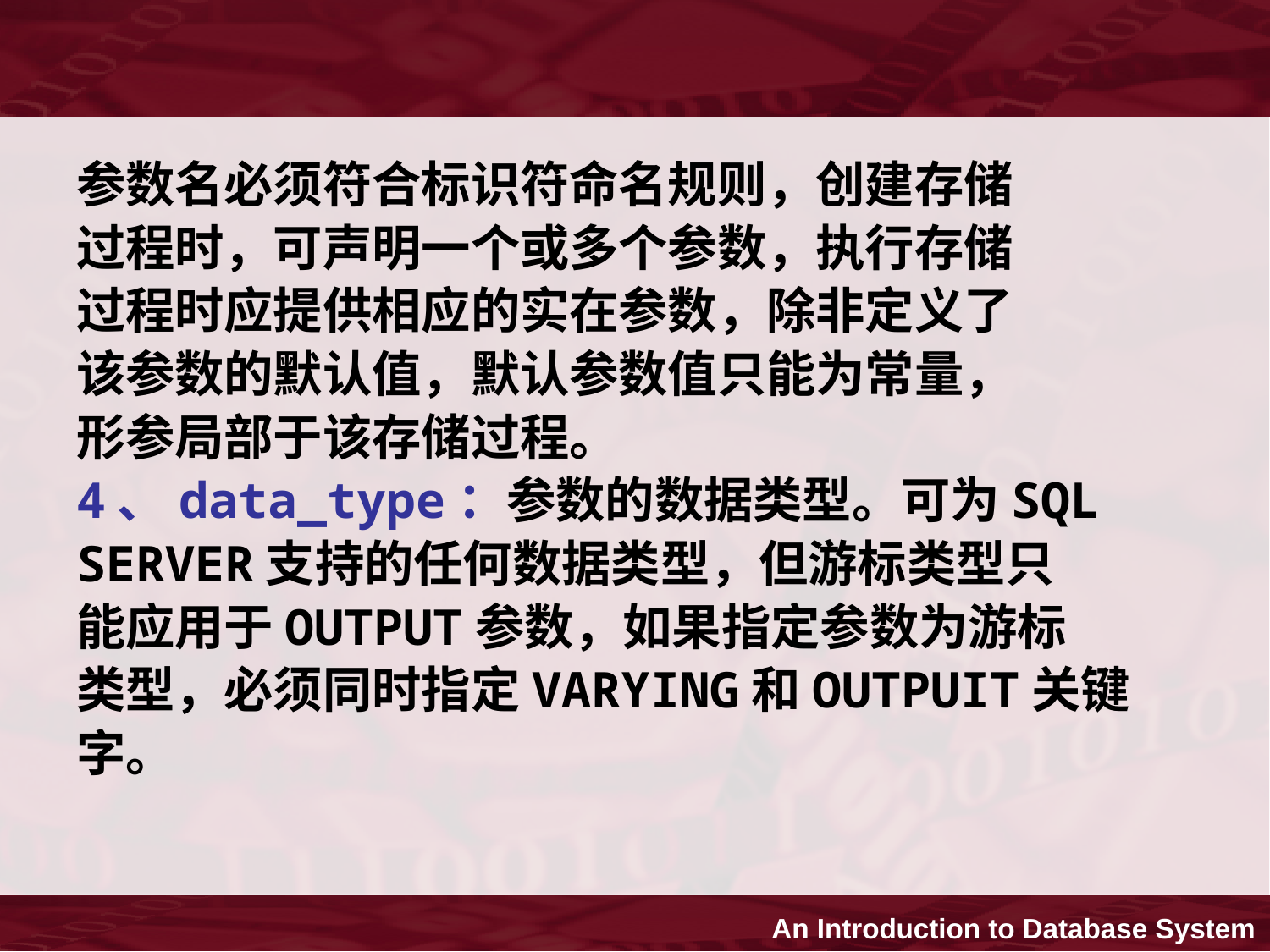

参数名必须符合标识符命名规则，创建存储
过程时，可声明一个或多个参数，执行存储
过程时应提供相应的实在参数，除非定义了
该参数的默认值，默认参数值只能为常量，
形参局部于该存储过程。
4、data_type：参数的数据类型。可为SQL
SERVER支持的任何数据类型，但游标类型只
能应用于OUTPUT参数，如果指定参数为游标
类型，必须同时指定VARYING和OUTPUIT关键
字。